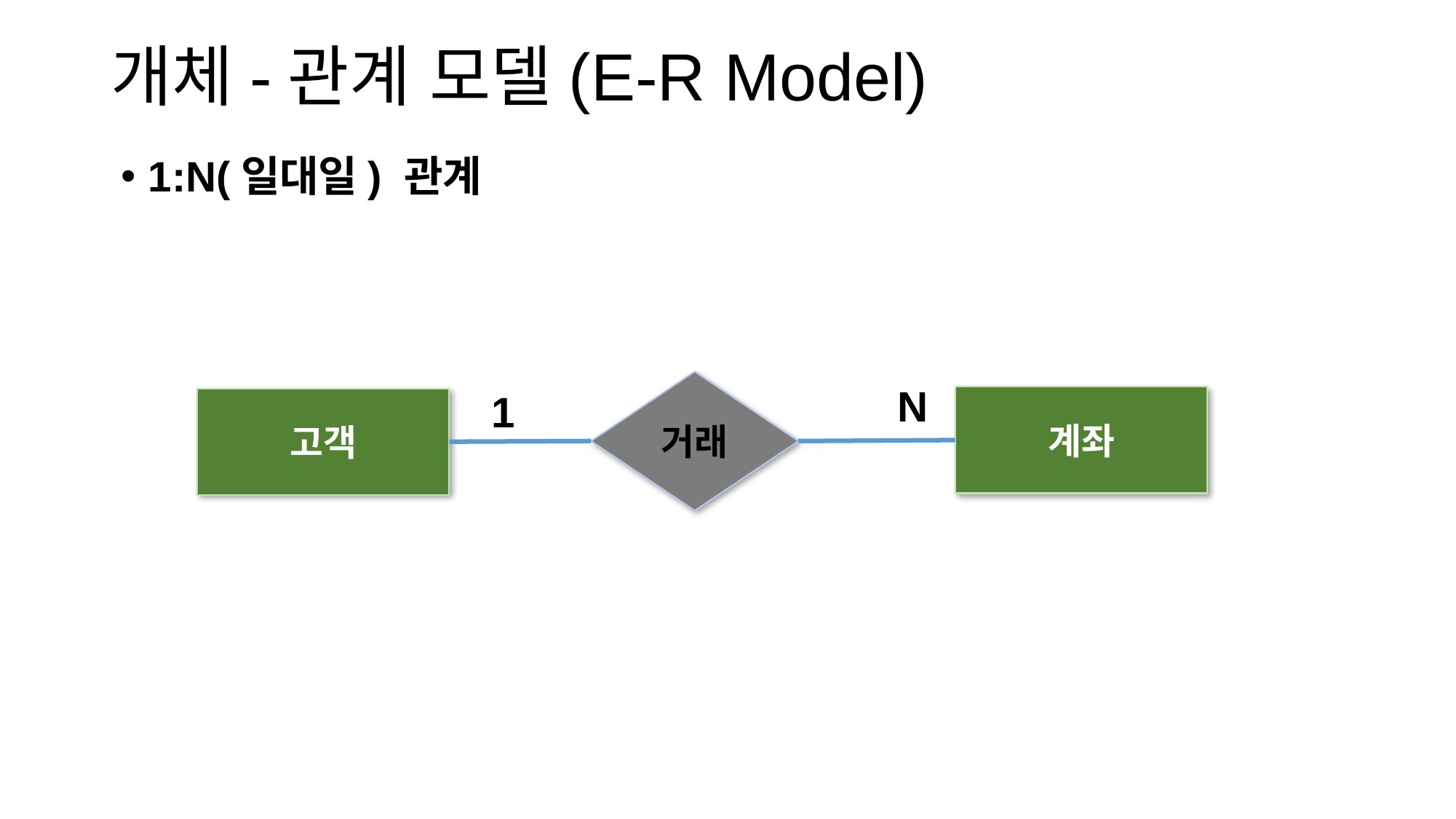

# 개체-관계 모델(E-R Model)
1:N(일대일) 관계

거래
N
1
계좌
고객